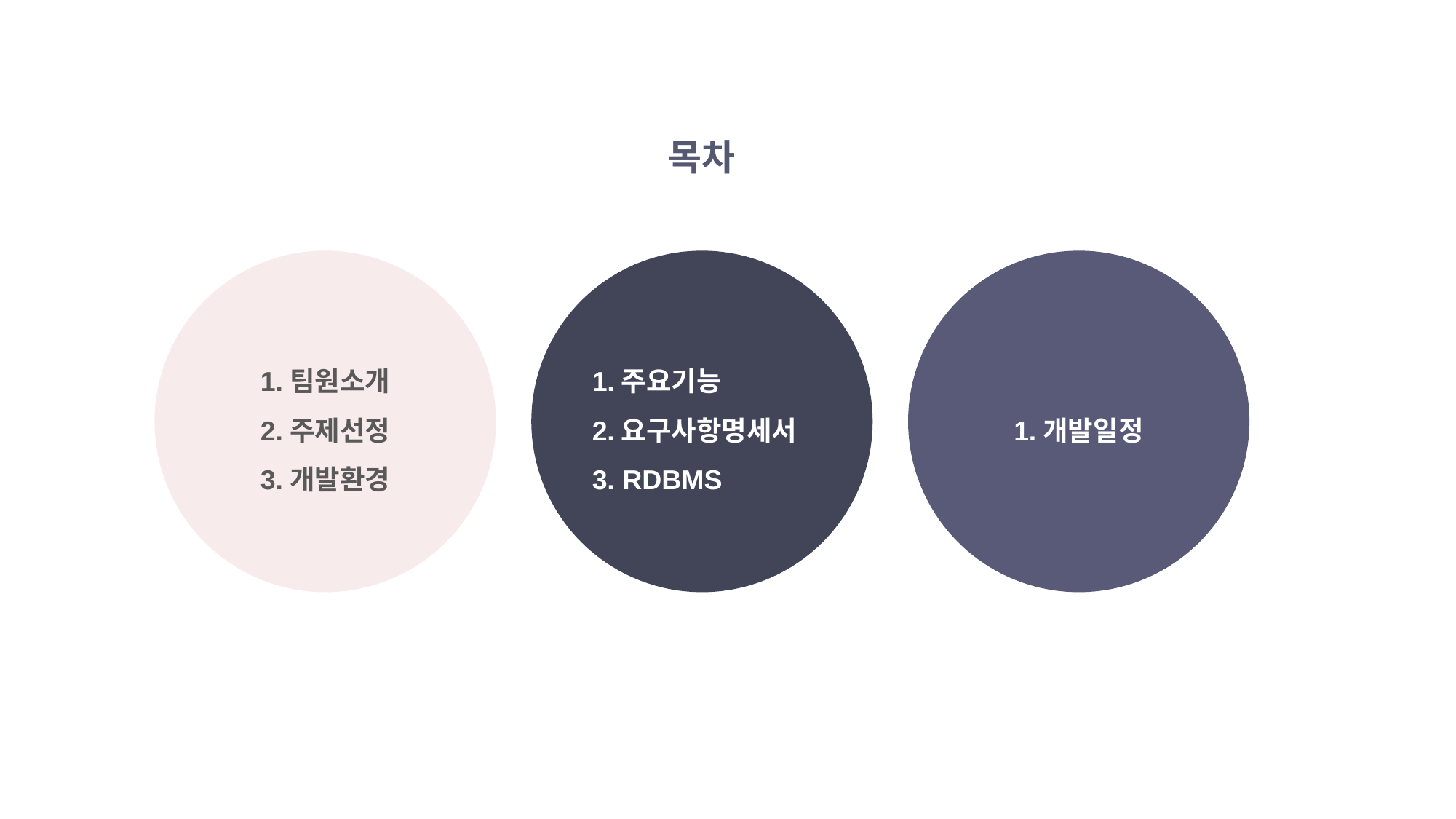

목차
1.팀원소개
2.주제선정
3.개발환경
1.주요기능
2.요구사항명세서
3. RDBMS
1.개발일정